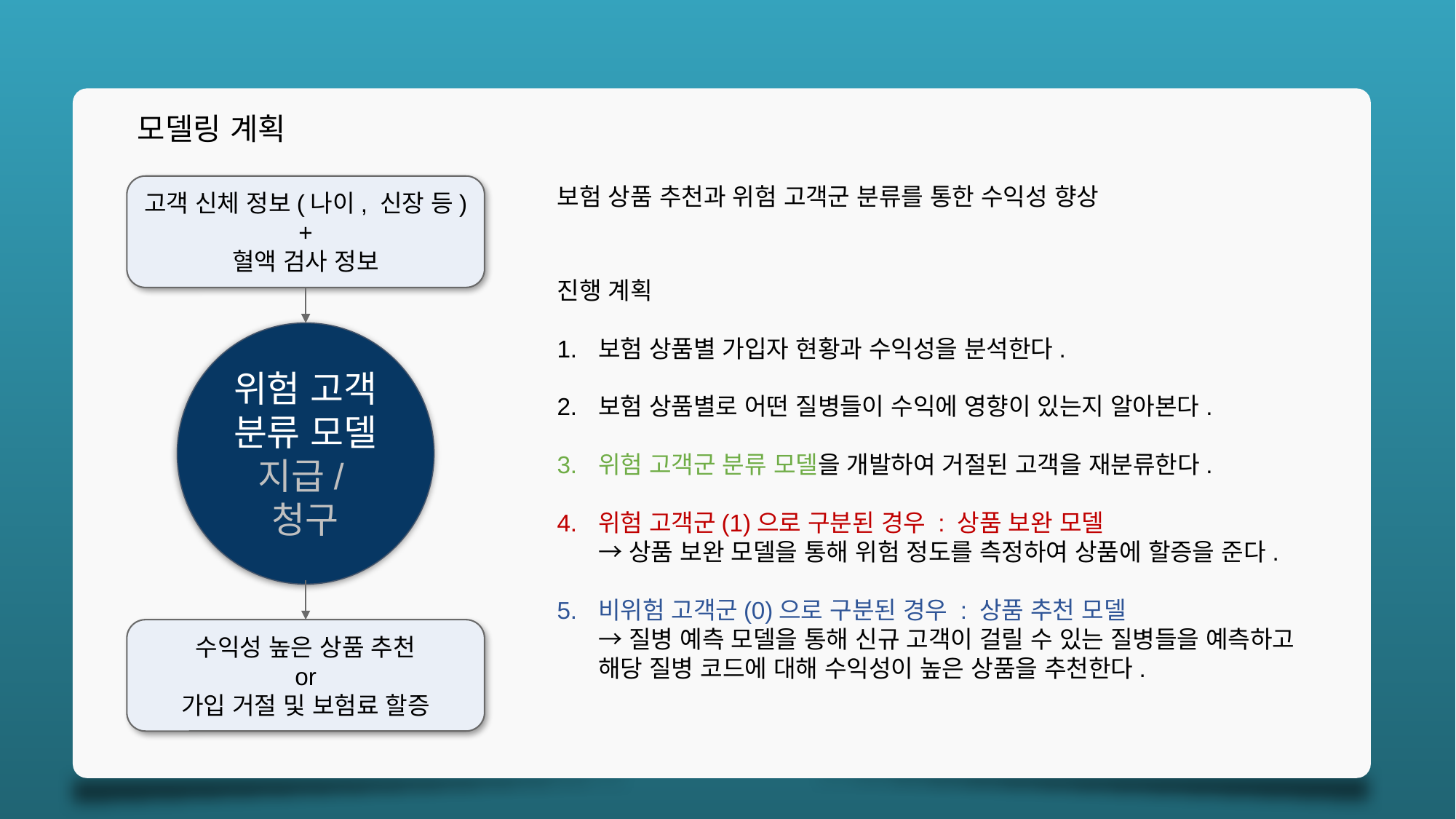

모델링 계획
고객 신체 정보(나이, 신장 등)
+
혈액 검사 정보
보험 상품 추천과 위험 고객군 분류를 통한 수익성 향상

진행 계획

보험 상품별 가입자 현황과 수익성을 분석한다.

보험 상품별로 어떤 질병들이 수익에 영향이 있는지 알아본다.

위험 고객군 분류 모델을 개발하여 거절된 고객을 재분류한다.

위험 고객군(1)으로 구분된 경우 : 상품 보완 모델
→ 상품 보완 모델을 통해 위험 정도를 측정하여 상품에 할증을 준다.

비위험 고객군(0)으로 구분된 경우 : 상품 추천 모델
→ 질병 예측 모델을 통해 신규 고객이 걸릴 수 있는 질병들을 예측하고
해당 질병 코드에 대해 수익성이 높은 상품을 추천한다.
위험 고객
분류 모델
지급/청구
수익성 높은 상품 추천
or
가입 거절 및 보험료 할증